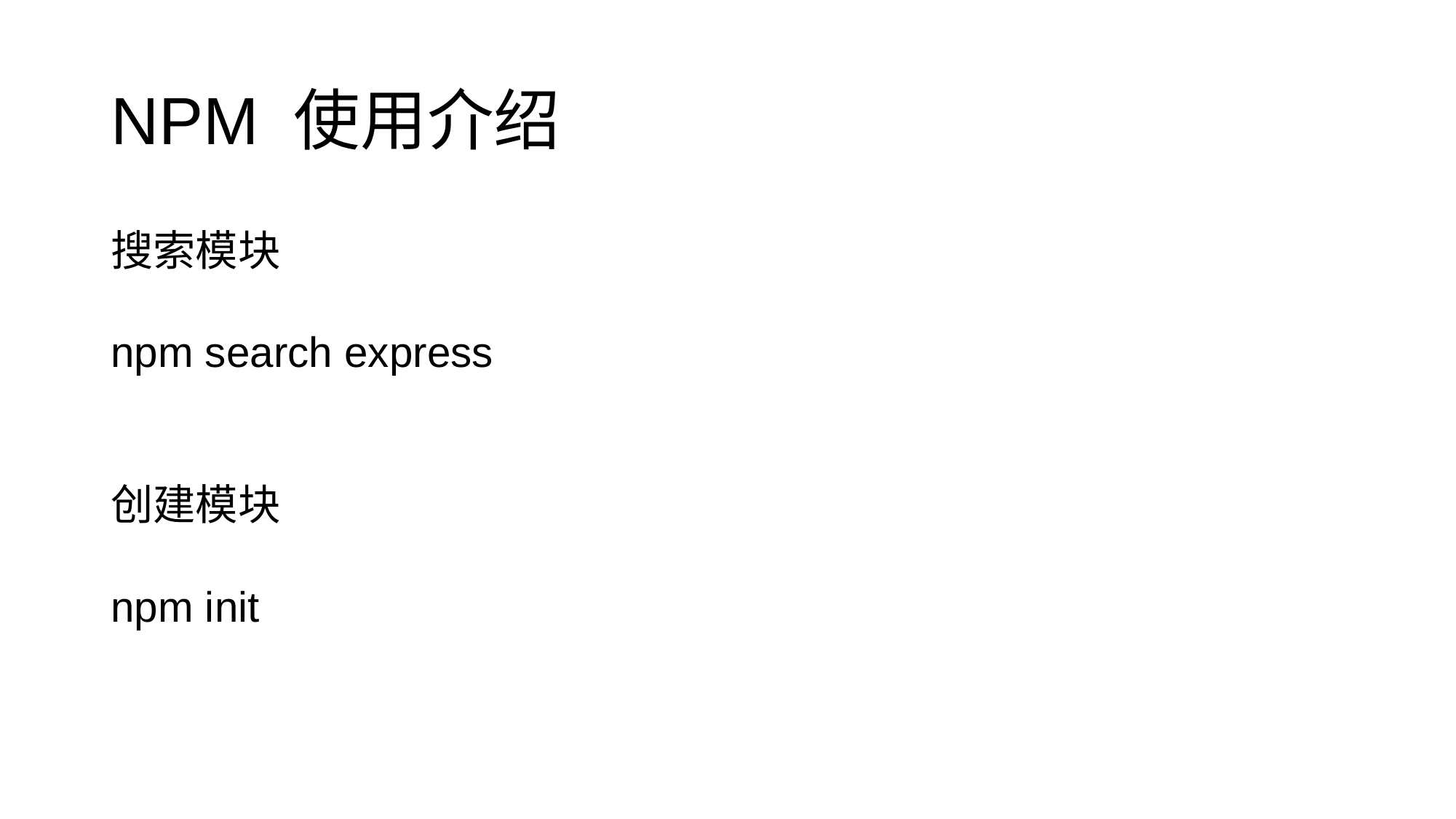

# NPM 使用介绍
搜索模块

npm search express

创建模块

npm init